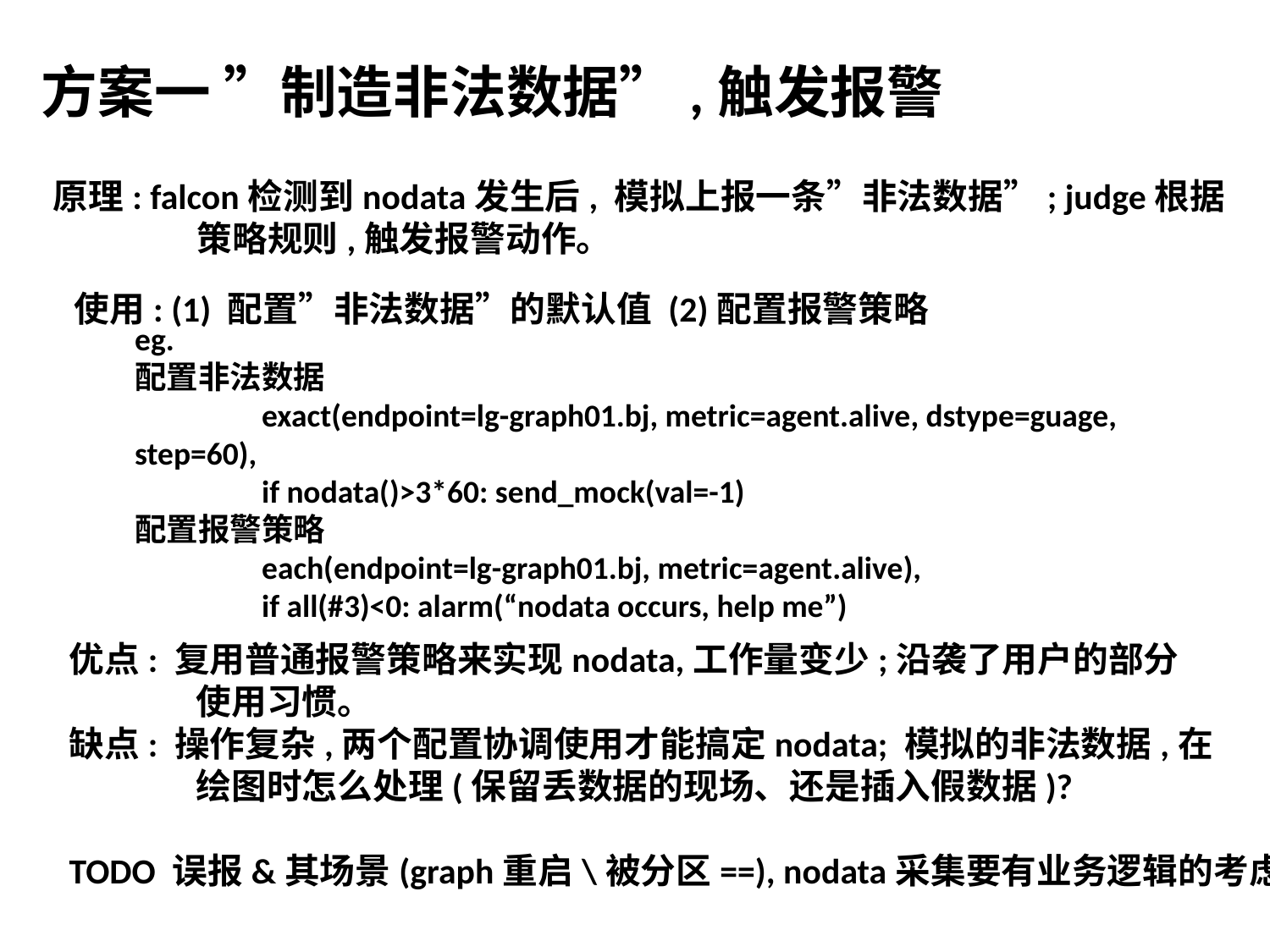

方案一 ”制造非法数据”,触发报警
原理: falcon检测到nodata发生后, 模拟上报一条”非法数据”; judge根据
	 策略规则,触发报警动作。
使用: (1) 配置”非法数据”的默认值 (2)配置报警策略
eg.
配置非法数据
	exact(endpoint=lg-graph01.bj, metric=agent.alive, dstype=guage, step=60),
	if nodata()>3*60: send_mock(val=-1)
配置报警策略
	each(endpoint=lg-graph01.bj, metric=agent.alive),
	if all(#3)<0: alarm(“nodata occurs, help me”)
优点: 复用普通报警策略来实现nodata,工作量变少;沿袭了用户的部分
	使用习惯。
缺点: 操作复杂,两个配置协调使用才能搞定nodata; 模拟的非法数据,在
	绘图时怎么处理(保留丢数据的现场、还是插入假数据)?

TODO 误报&其场景(graph重启\被分区==), nodata采集要有业务逻辑的考虑